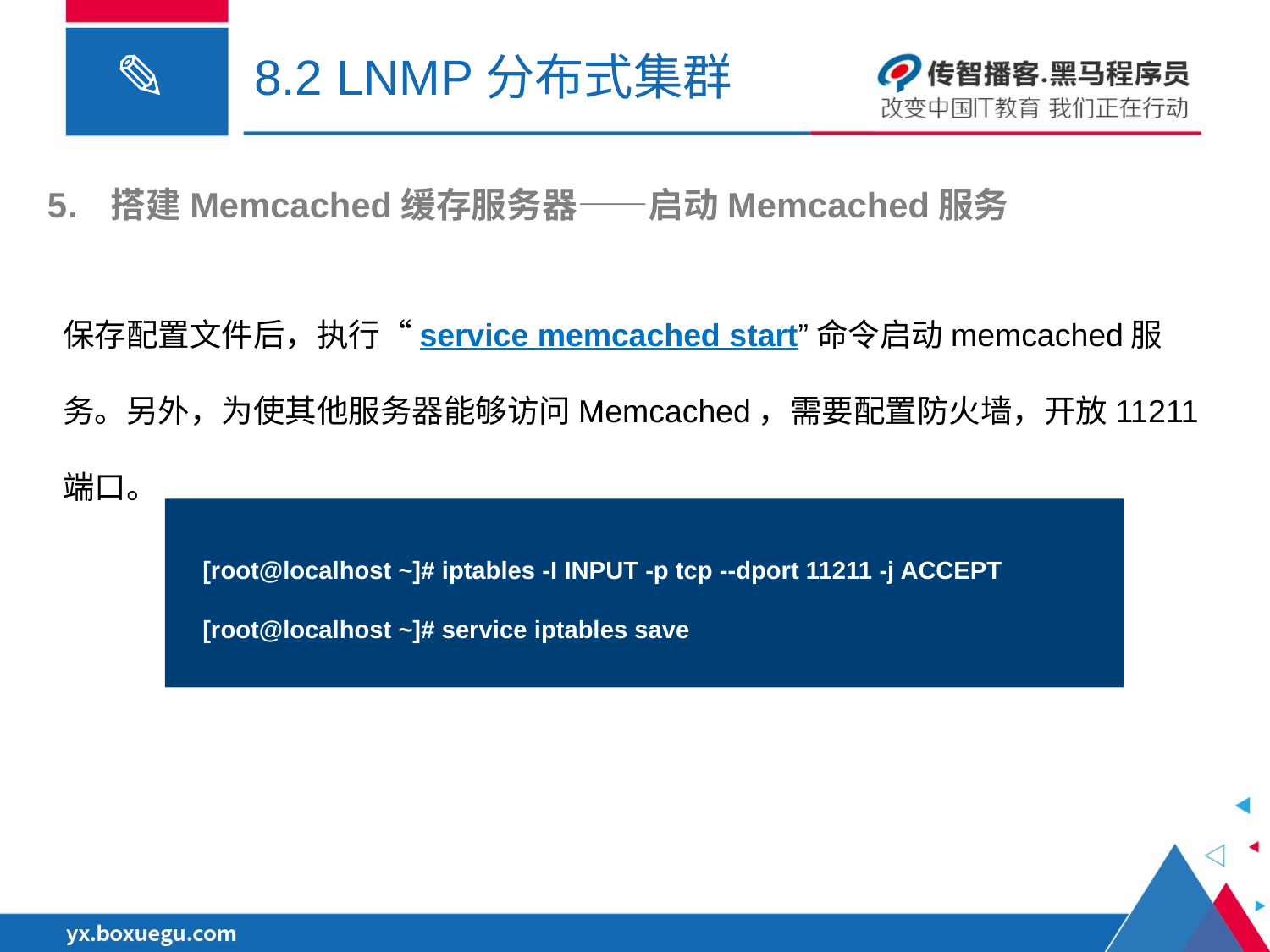

# 8.2 LNMP分布式集群
搭建Memcached缓存服务器——启动Memcached服务
保存配置文件后，执行“service memcached start”命令启动memcached服务。另外，为使其他服务器能够访问Memcached，需要配置防火墙，开放11211端口。

[root@localhost ~]# iptables -I INPUT -p tcp --dport 11211 -j ACCEPT
[root@localhost ~]# service iptables save